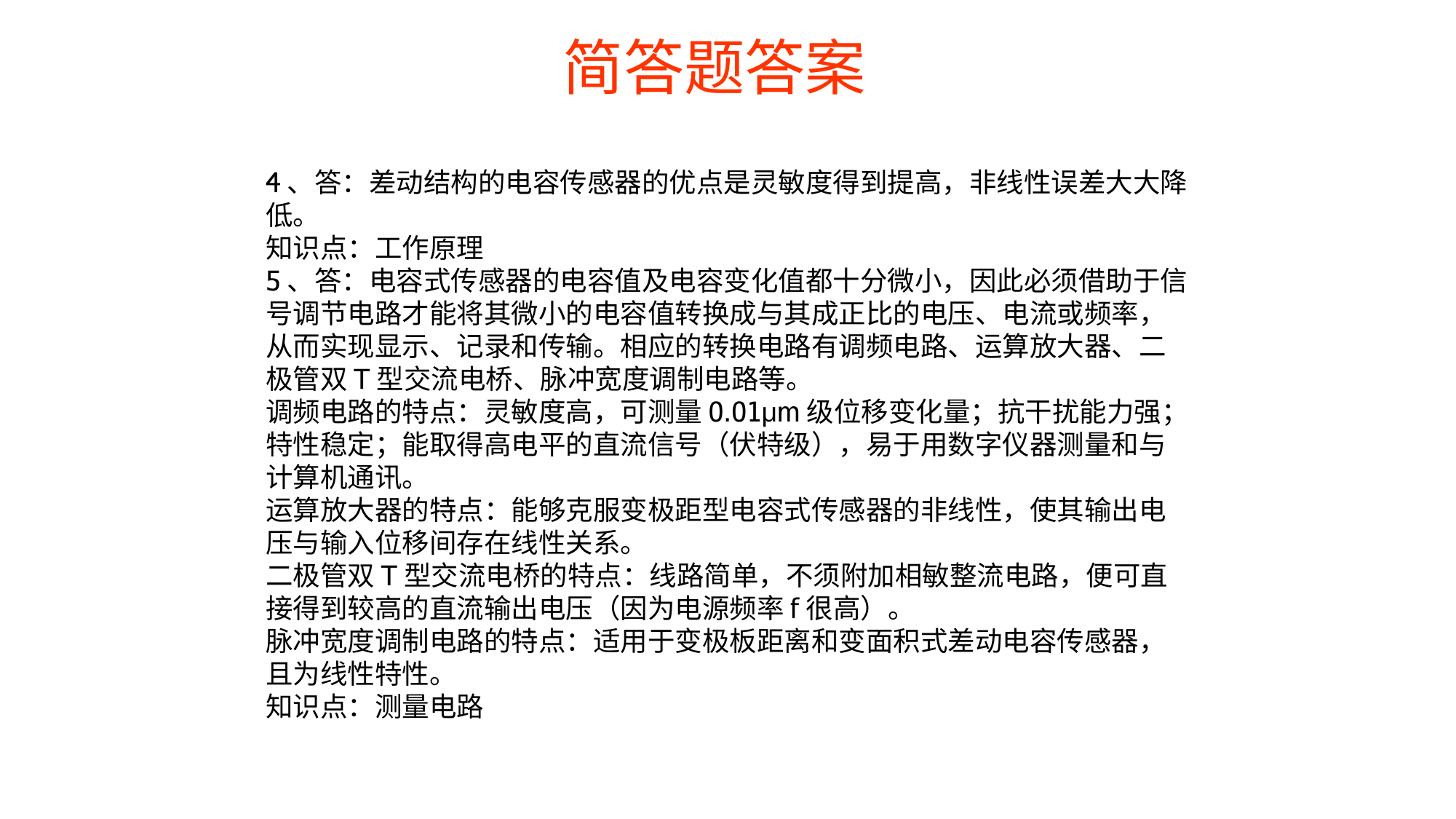

简答题答案
4、答：差动结构的电容传感器的优点是灵敏度得到提高，非线性误差大大降低。
知识点：工作原理
5、答：电容式传感器的电容值及电容变化值都十分微小，因此必须借助于信号调节电路才能将其微小的电容值转换成与其成正比的电压、电流或频率，从而实现显示、记录和传输。相应的转换电路有调频电路、运算放大器、二极管双T型交流电桥、脉冲宽度调制电路等。
调频电路的特点：灵敏度高，可测量0.01μm级位移变化量；抗干扰能力强；特性稳定；能取得高电平的直流信号（伏特级），易于用数字仪器测量和与计算机通讯。
运算放大器的特点：能够克服变极距型电容式传感器的非线性，使其输出电压与输入位移间存在线性关系。
二极管双T型交流电桥的特点：线路简单，不须附加相敏整流电路，便可直接得到较高的直流输出电压（因为电源频率f很高）。
脉冲宽度调制电路的特点：适用于变极板距离和变面积式差动电容传感器，且为线性特性。
知识点：测量电路